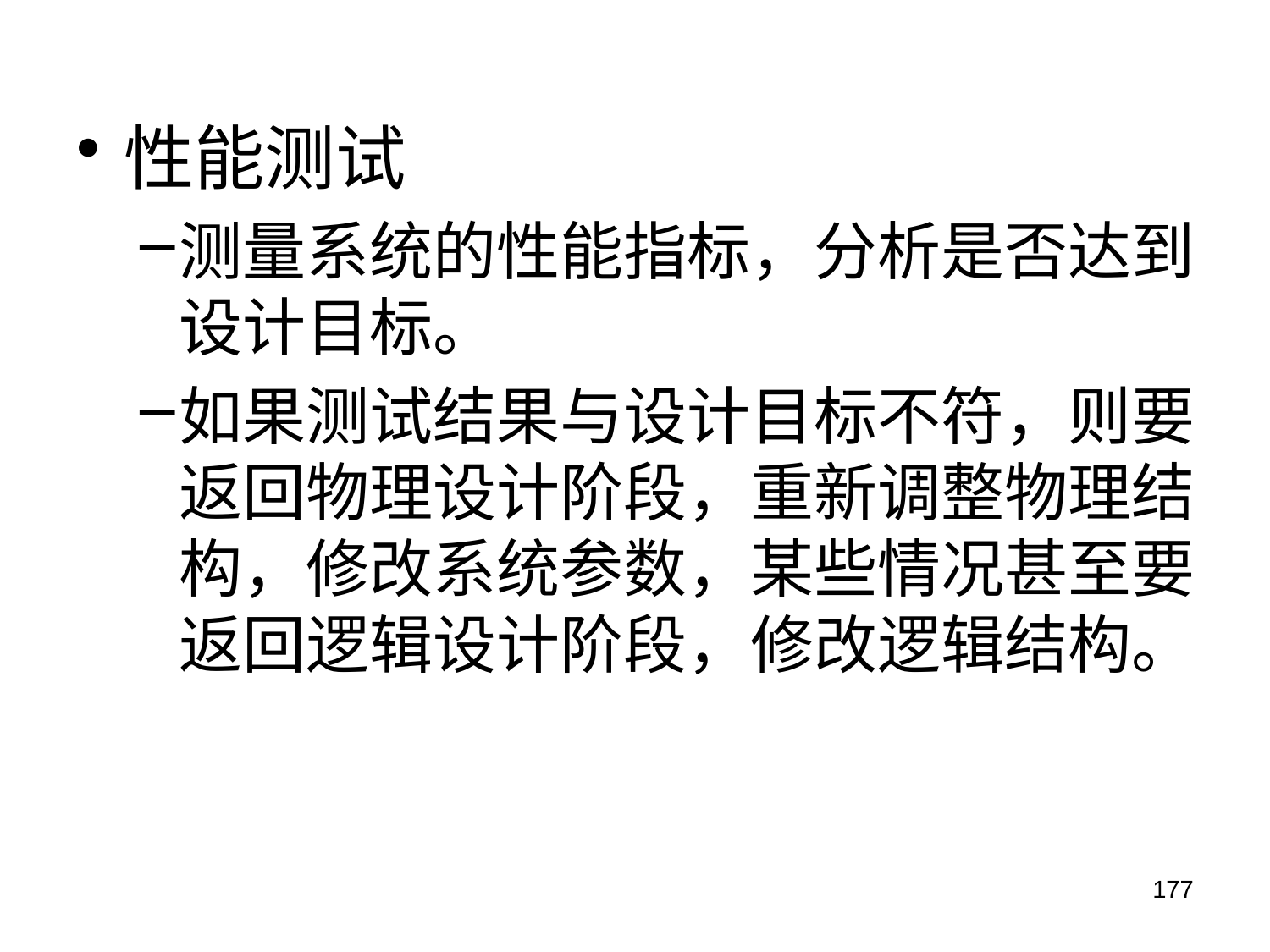

性能测试
测量系统的性能指标，分析是否达到设计目标。
如果测试结果与设计目标不符，则要返回物理设计阶段，重新调整物理结构，修改系统参数，某些情况甚至要返回逻辑设计阶段，修改逻辑结构。

177